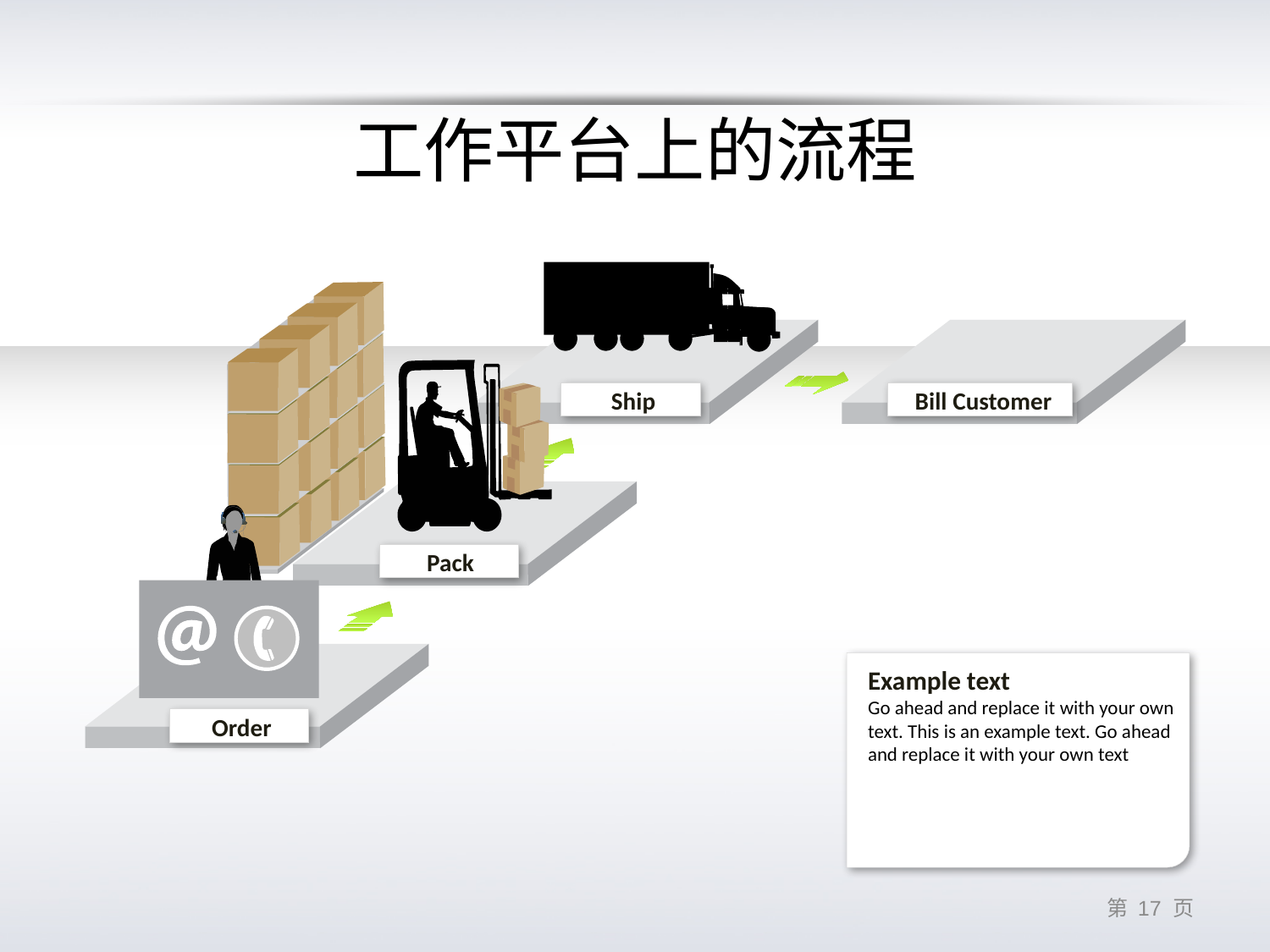

# 工作平台上的流程

Ship
Bill Customer

Pack

Example text
Go ahead and replace it with your own text. This is an example text. Go ahead and replace it with your own text
Order

第 17 页